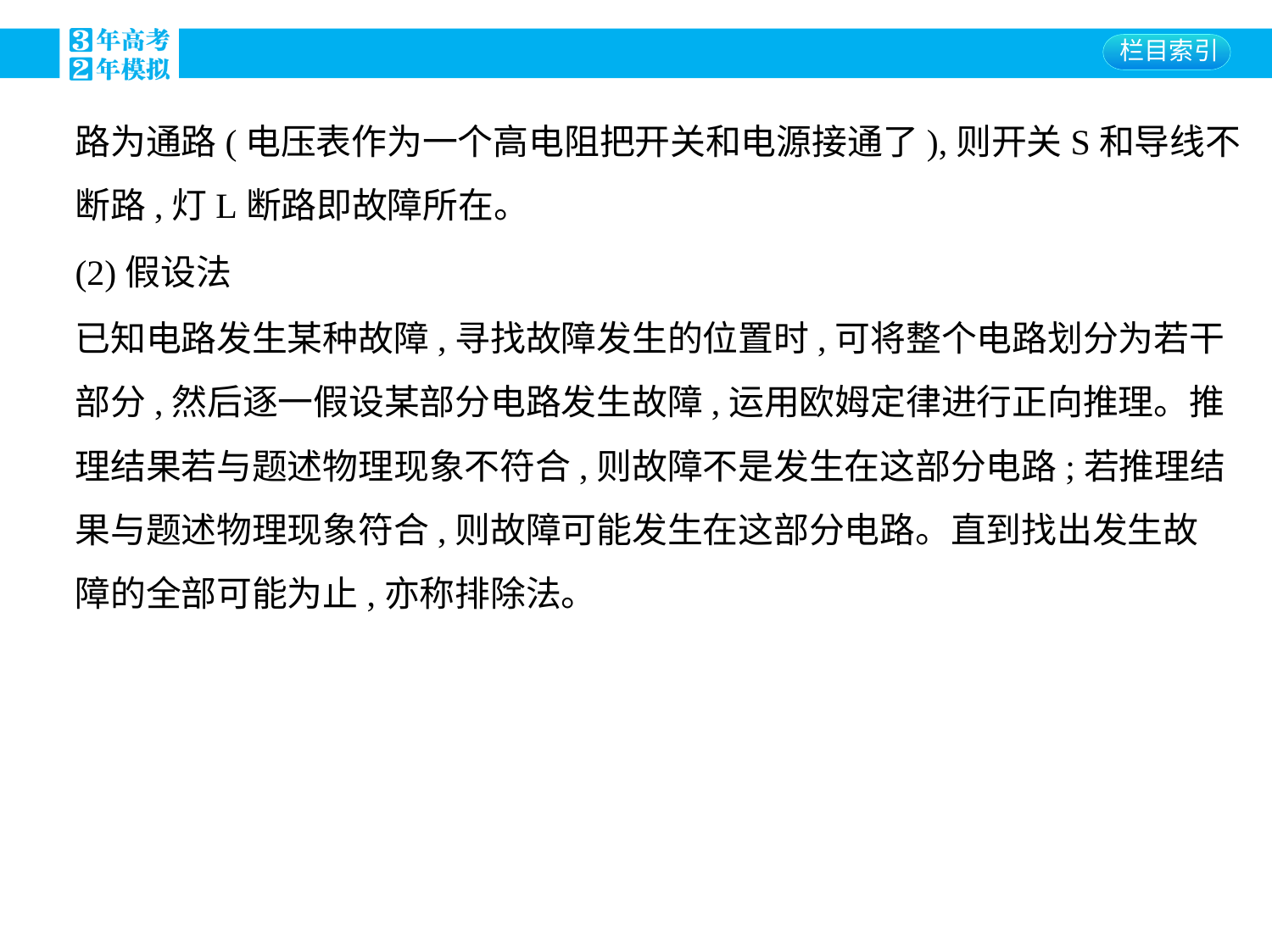

路为通路(电压表作为一个高电阻把开关和电源接通了),则开关S和导线不
断路,灯L断路即故障所在。
(2)假设法
已知电路发生某种故障,寻找故障发生的位置时,可将整个电路划分为若干
部分,然后逐一假设某部分电路发生故障,运用欧姆定律进行正向推理。推
理结果若与题述物理现象不符合,则故障不是发生在这部分电路;若推理结
果与题述物理现象符合,则故障可能发生在这部分电路。直到找出发生故
障的全部可能为止,亦称排除法。